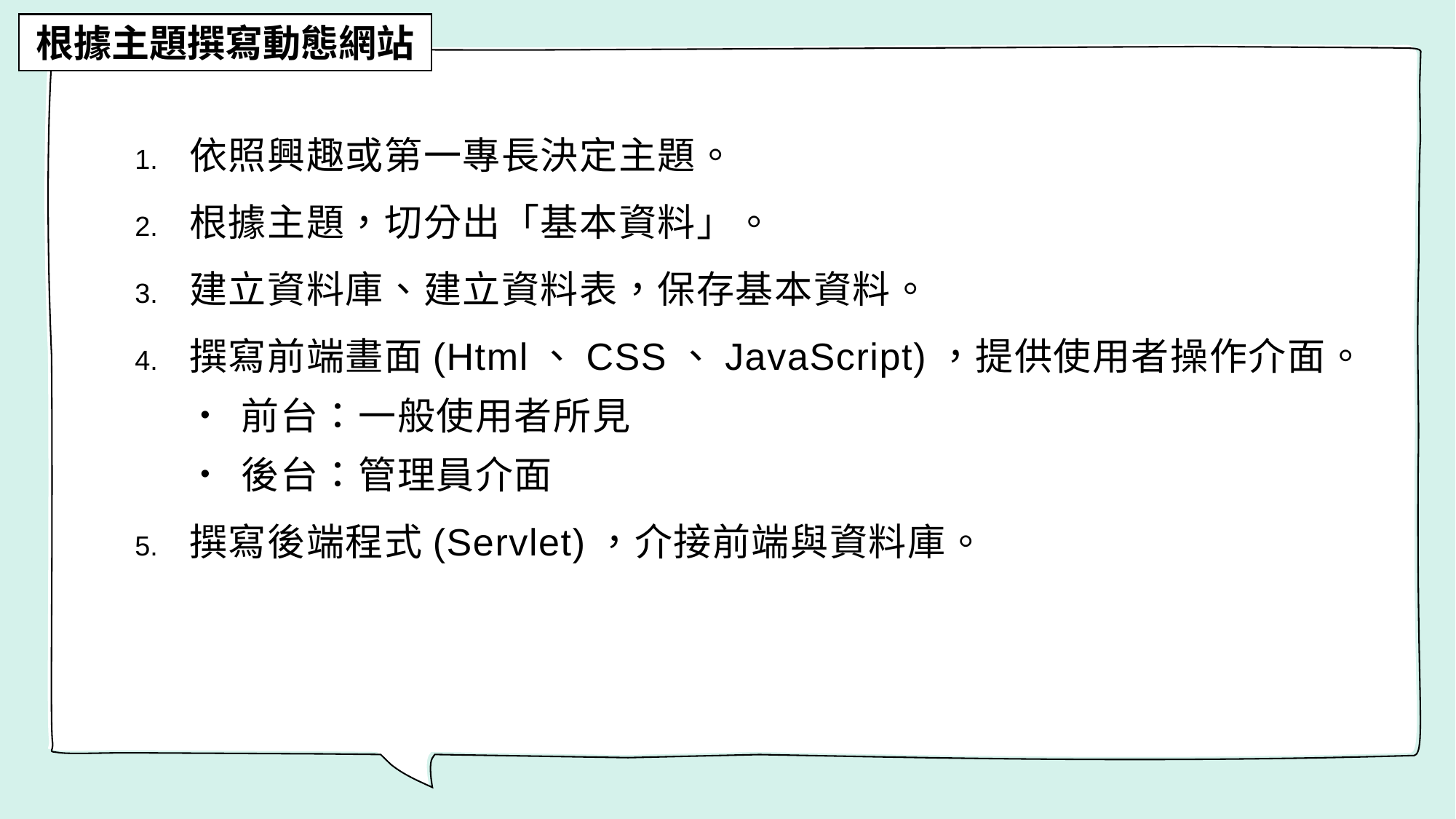

根據主題撰寫動態網站
依照興趣或第一專長決定主題。
根據主題，切分出「基本資料」。
建立資料庫、建立資料表，保存基本資料。
撰寫前端畫面(Html、CSS、JavaScript)，提供使用者操作介面。
前台：一般使用者所見
後台：管理員介面
撰寫後端程式(Servlet)，介接前端與資料庫。